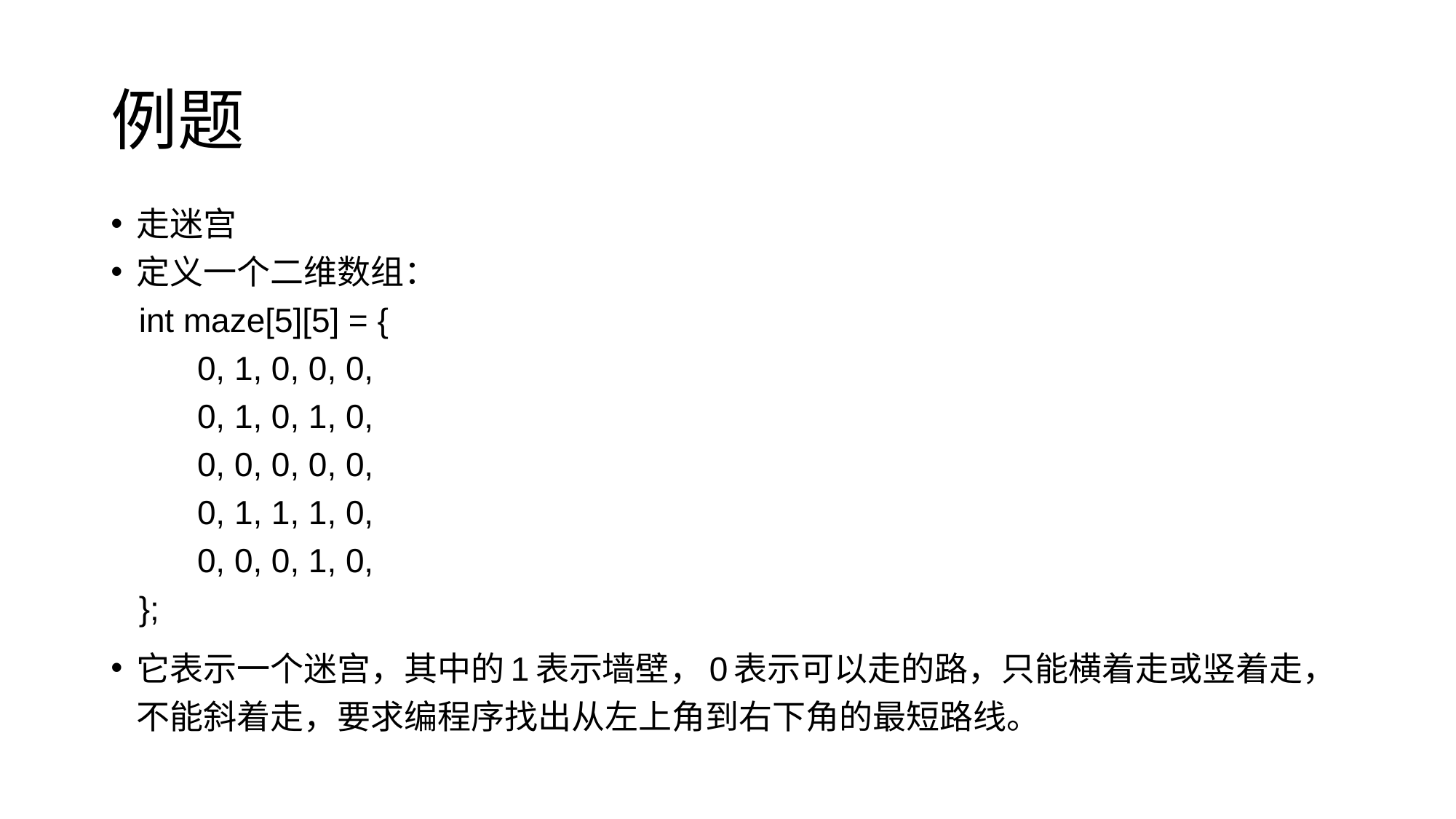

# 例题
走迷宫
定义一个二维数组：
   int maze[5][5] = {
	0, 1, 0, 0, 0,
	0, 1, 0, 1, 0,
	0, 0, 0, 0, 0,
	0, 1, 1, 1, 0,
	0, 0, 0, 1, 0,
   };
它表示一个迷宫，其中的1表示墙壁，0表示可以走的路，只能横着走或竖着走，不能斜着走，要求编程序找出从左上角到右下角的最短路线。